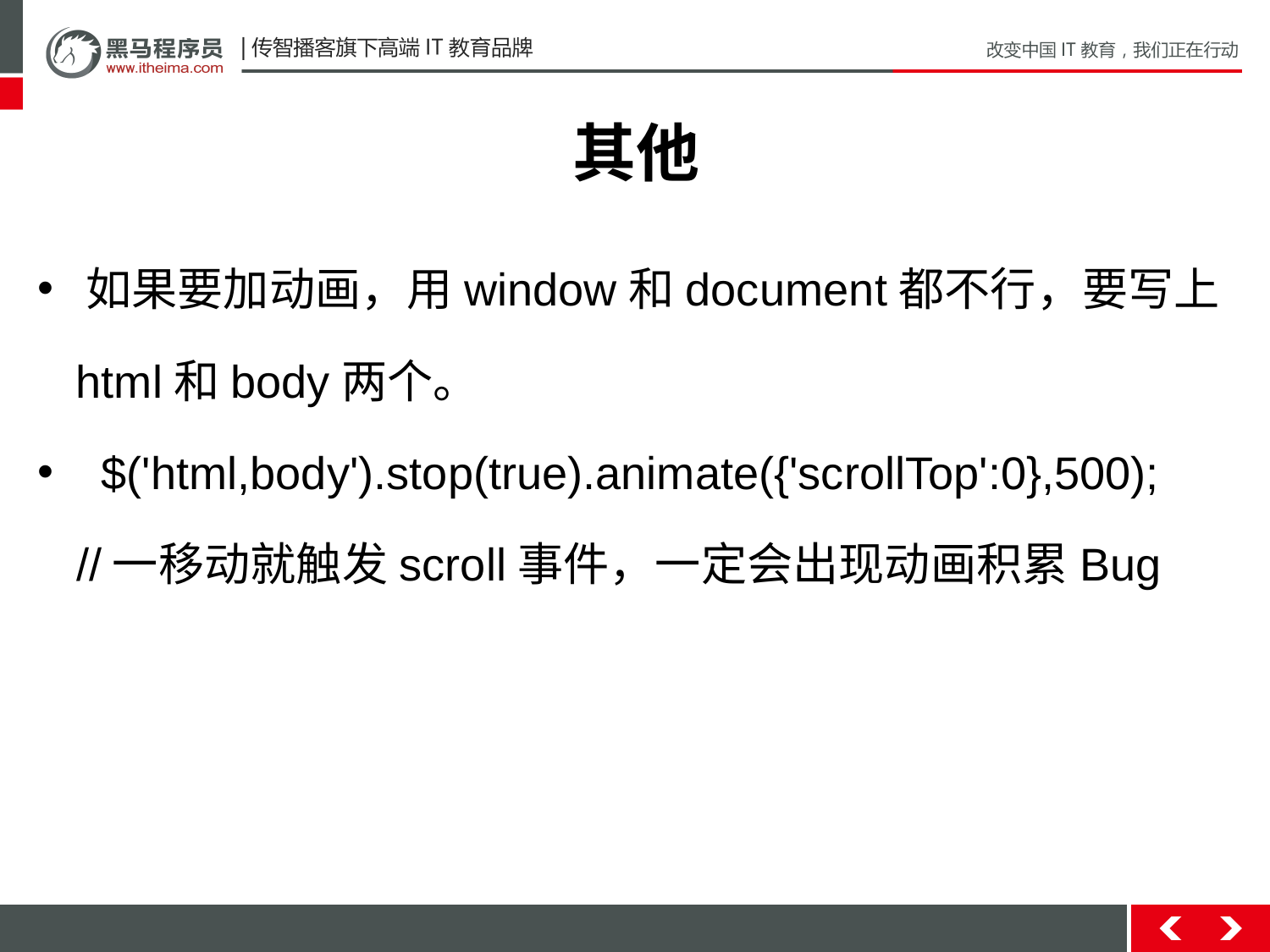

# 其他
  如果要加动画，用window和document都不行，要写上
   html和body两个。
$('html,body').stop(true).animate({'scrollTop':0},500);
	   //一移动就触发scroll事件，一定会出现动画积累Bug